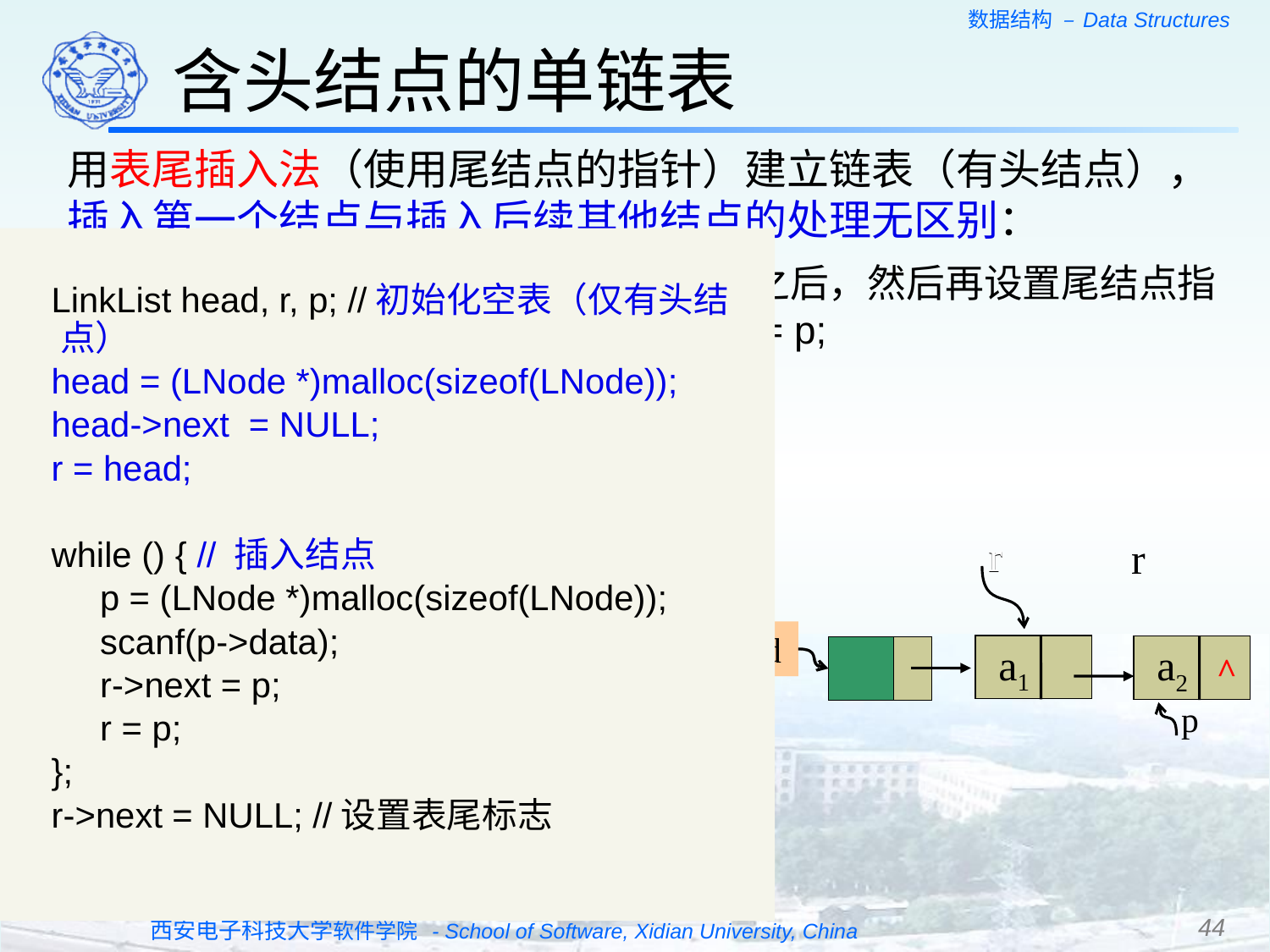

含头结点的单链表
用表尾插入法（使用尾结点的指针）建立链表（有头结点），插入第一个结点与插入后续其他结点的处理无区别：

插入结点时，新结点链接在尾结点之后，然后再设置尾结点指针r指向新结点：    r->next = p;  r = p;

    LinkList head, r, p; //初始化空表（仅有头结点）
    head = (LNode *)malloc(sizeof(LNode));
    head->next  = NULL;
    r = head;

    while () { // 插入结点
         p = (LNode *)malloc(sizeof(LNode));
         scanf(p->data);
         r->next = p;
         r = p;
    };
    r->next = NULL; //设置表尾标志
r
head

^
 a1

p
r
r
head

 a1

r
 a2

p
^

44